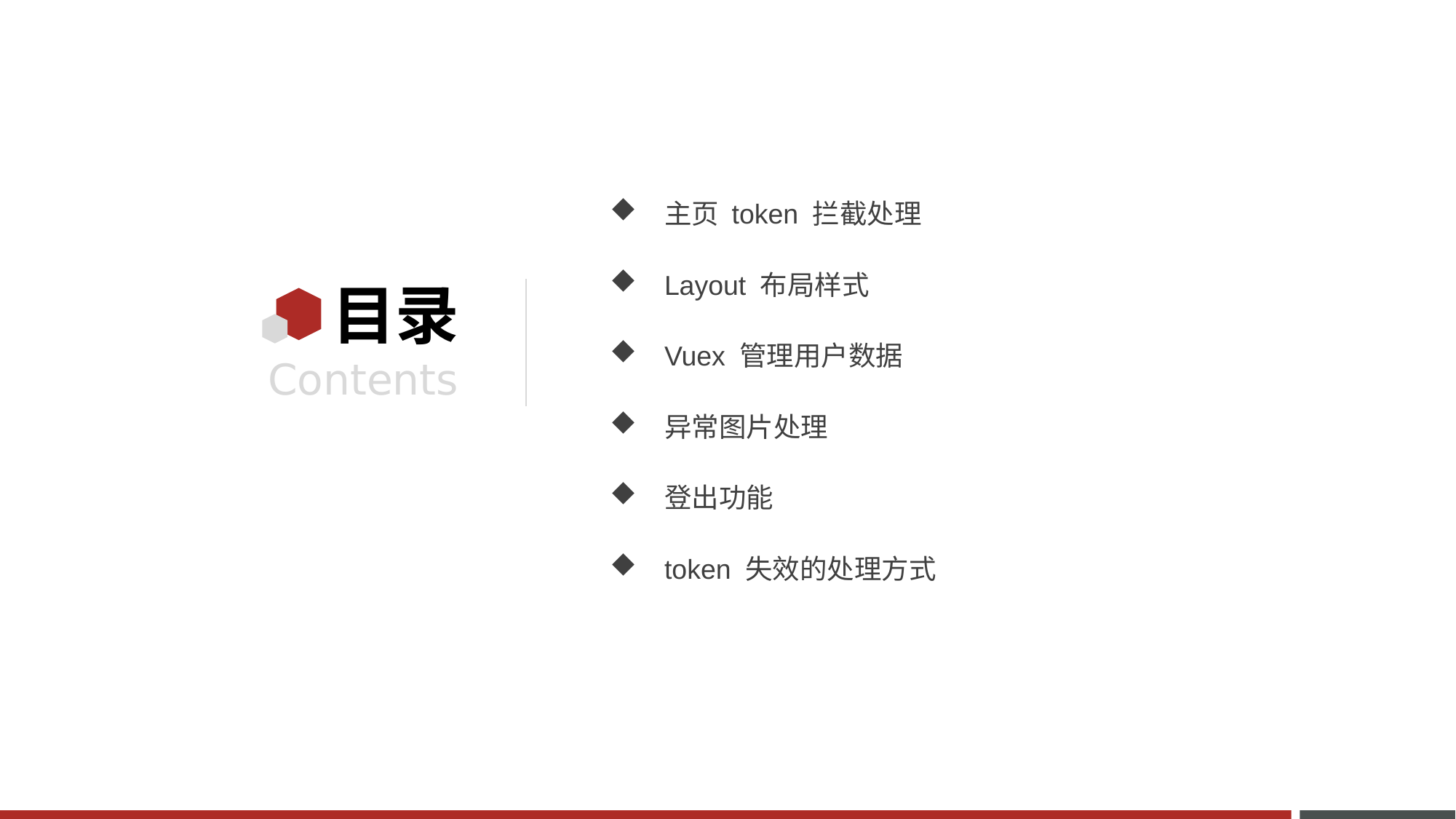

主页 token 拦截处理
Layout 布局样式
Vuex 管理用户数据
异常图片处理
登出功能
token 失效的处理方式